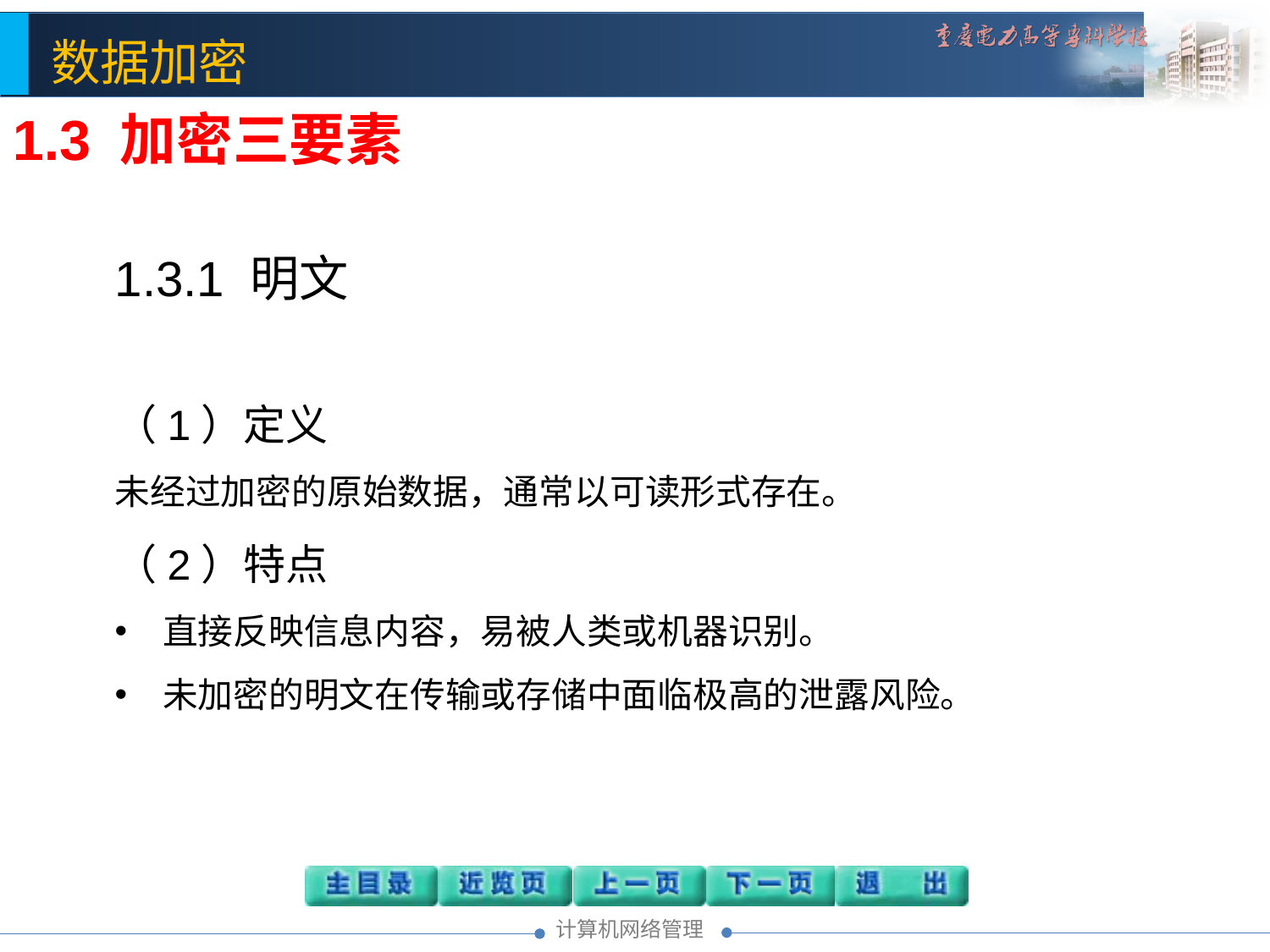

1.3 加密三要素
1.3.1 明文
（1）定义
未经过加密的原始数据，通常以可读形式存在。
（2）特点
直接反映信息内容，易被人类或机器识别。
未加密的明文在传输或存储中面临极高的泄露风险。